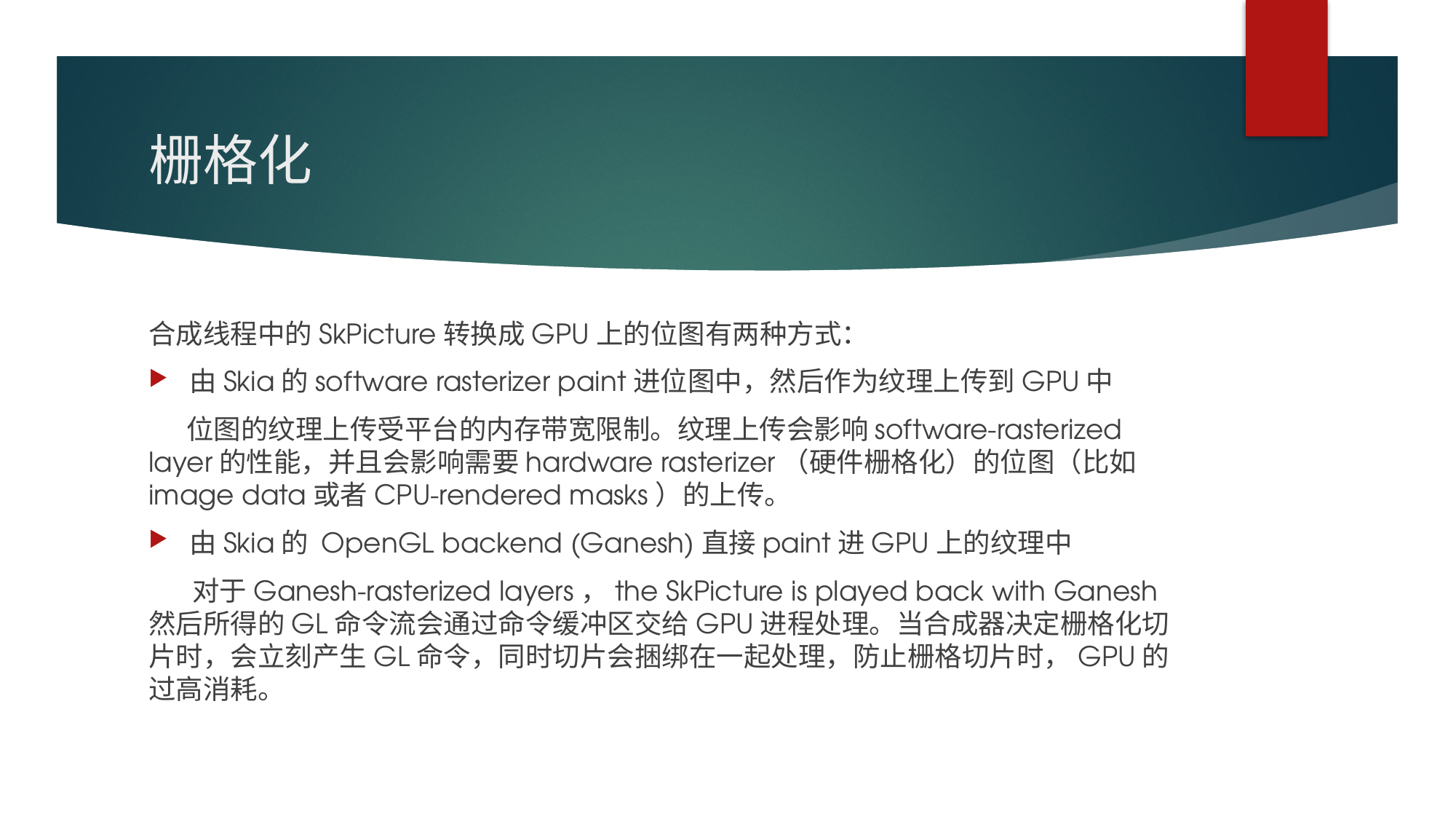

# 栅格化
合成线程中的SkPicture转换成GPU上的位图有两种方式：
由Skia的software rasterizer paint进位图中，然后作为纹理上传到GPU中
     位图的纹理上传受平台的内存带宽限制。纹理上传会影响software-rasterized layer的性能，并且会影响需要hardware rasterizer（硬件栅格化）的位图（比如image data或者CPU-rendered masks）的上传。
由Skia的 OpenGL backend (Ganesh)直接paint进GPU上的纹理中
      对于Ganesh-rasterized layers，the SkPicture is played back with Ganesh 然后所得的GL命令流会通过命令缓冲区交给GPU进程处理。当合成器决定栅格化切片时，会立刻产生GL命令，同时切片会捆绑在一起处理，防止栅格切片时，GPU的过高消耗。